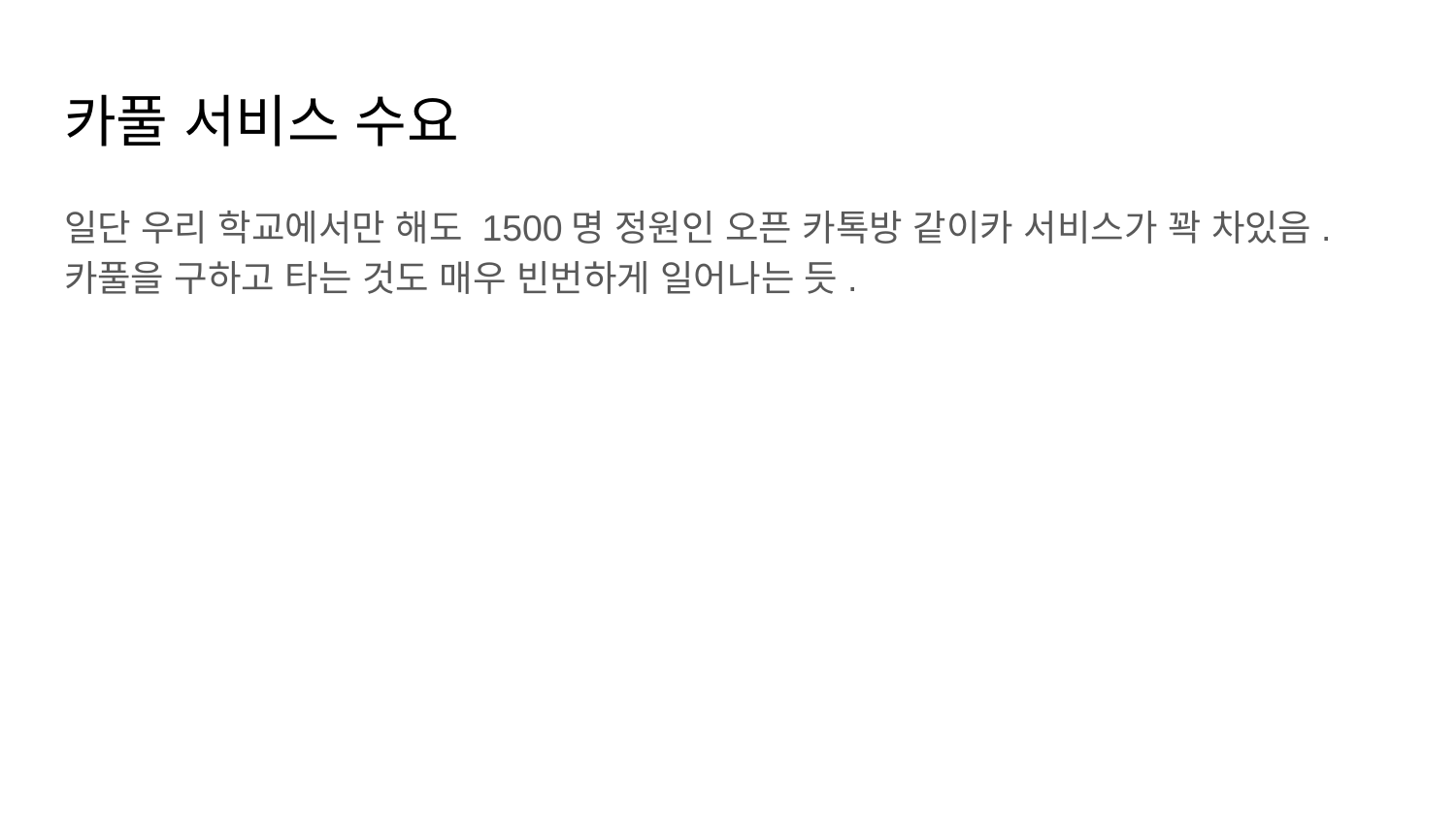

# 카풀 서비스 수요
일단 우리 학교에서만 해도 1500명 정원인 오픈 카톡방 같이카 서비스가 꽉 차있음. 카풀을 구하고 타는 것도 매우 빈번하게 일어나는 듯.